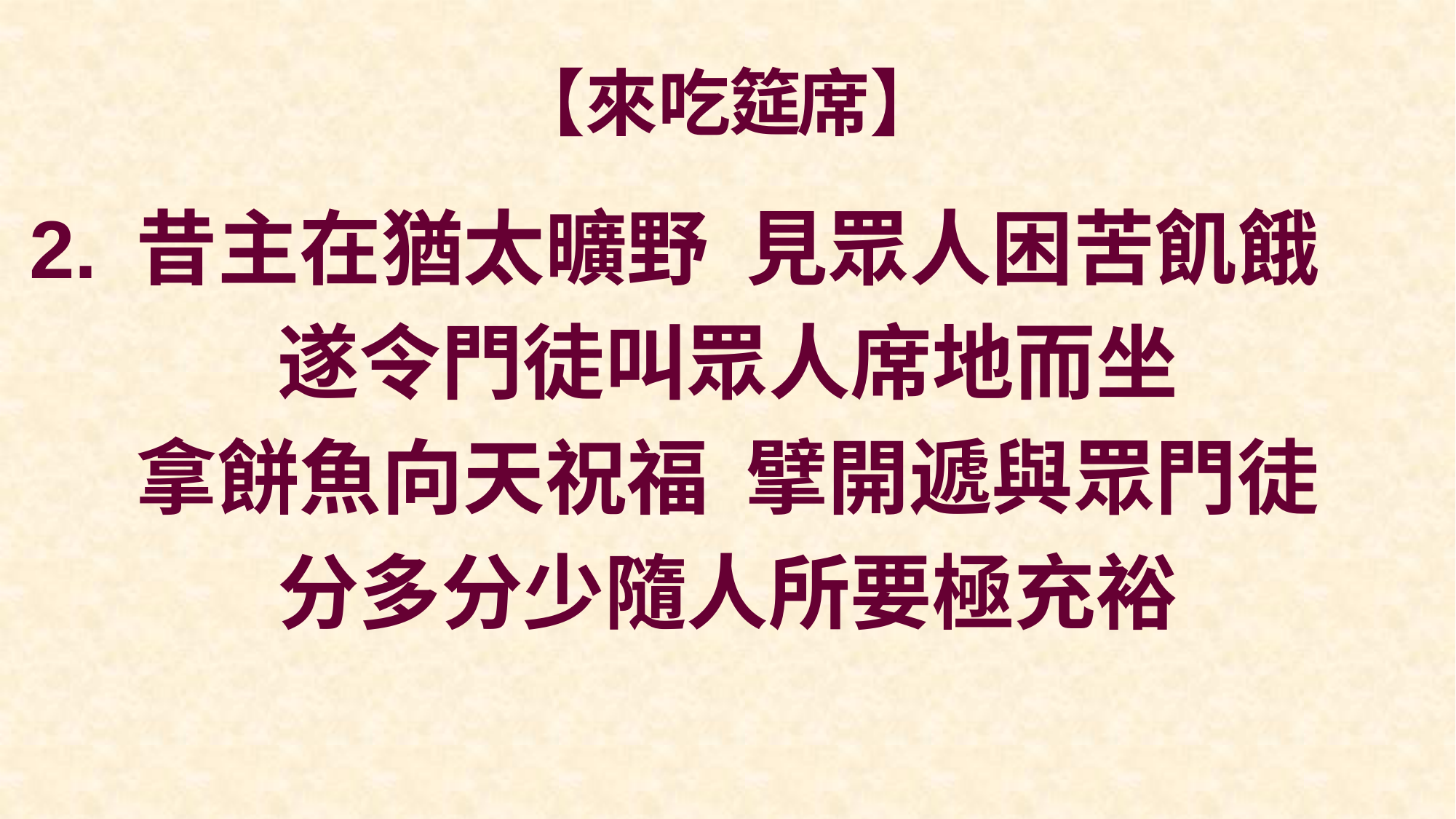

# 【來吃    席】
筵
2.
昔主在猶太曠野  見眾人困苦飢餓
遂令門徒叫眾人席地而坐
拿餅魚向天祝福  擘開遞與眾門徒
分多分少隨人所要極充裕